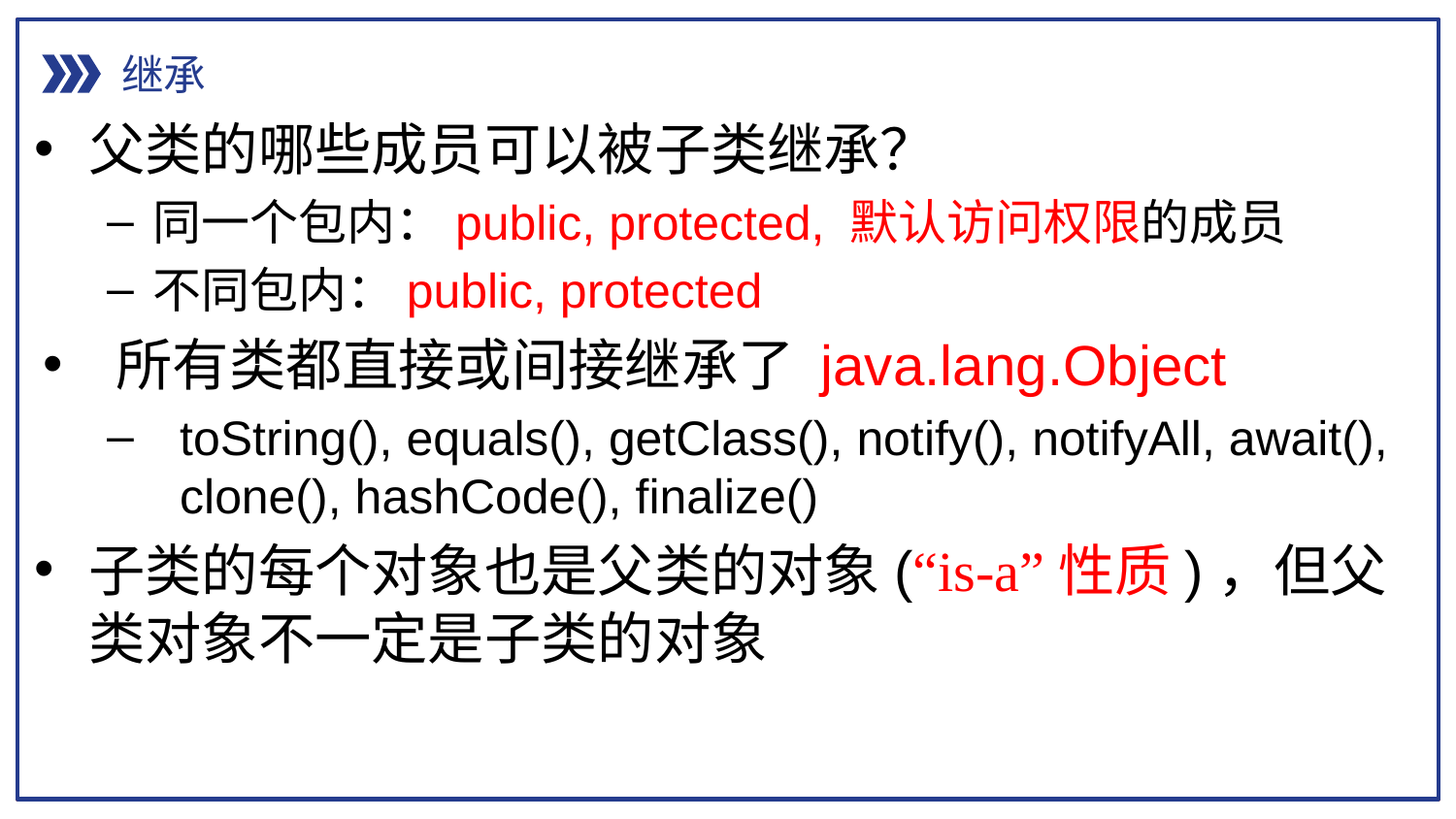

继承

父类的哪些成员可以被子类继承？
同一个包内：public, protected, 默认访问权限的成员
不同包内：public, protected
所有类都直接或间接继承了 java.lang.Object
toString(), equals(), getClass(), notify(), notifyAll, await(), clone(), hashCode(), finalize()
子类的每个对象也是父类的对象(“is-a”性质)，但父类对象不一定是子类的对象